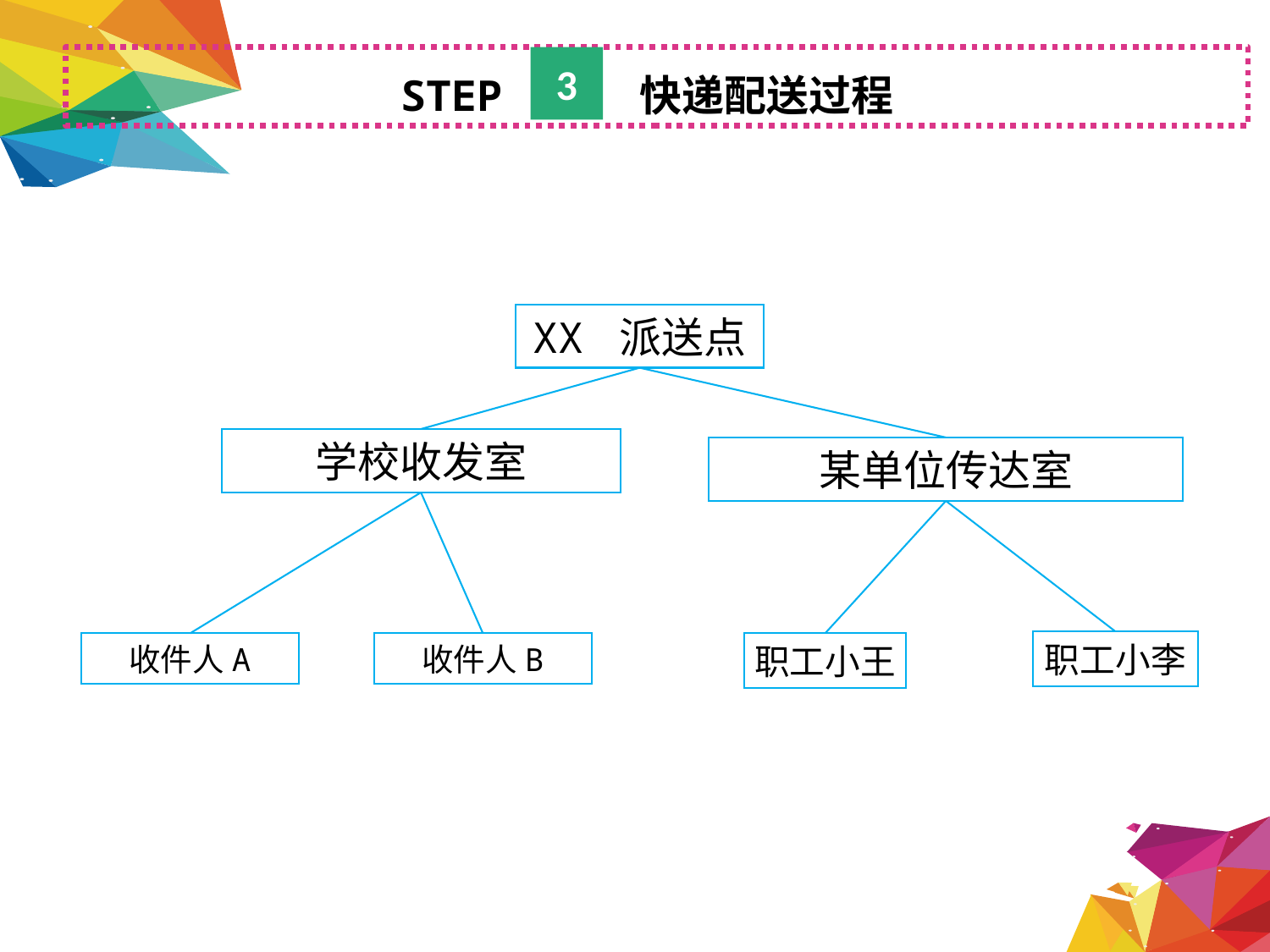

STEP     快递配送过程
3
XX 派送点
学校收发室
某单位传达室
职工小李
收件人A
收件人B
职工小王